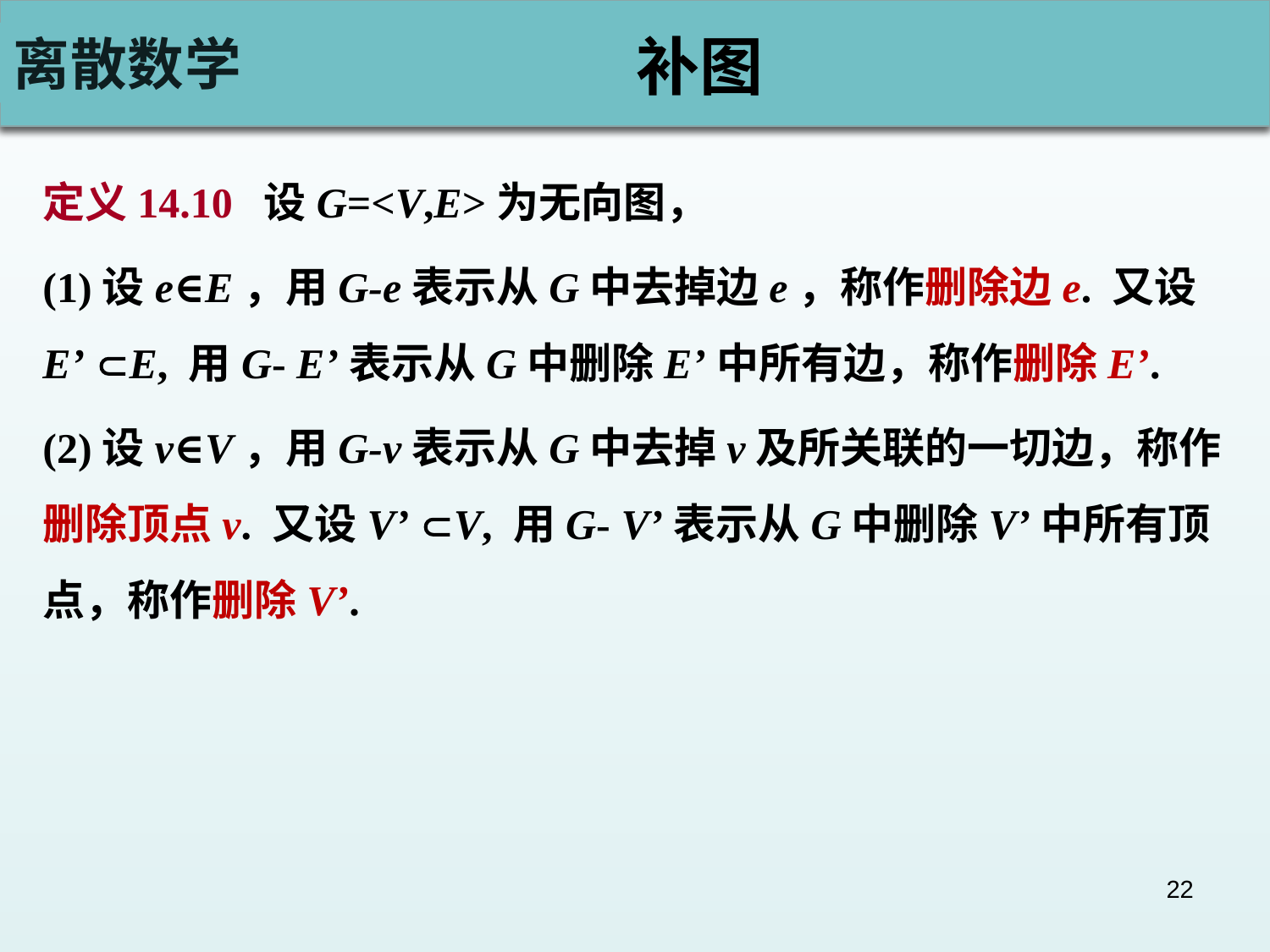

# 补图
定义14.10  设G=<V,E>为无向图，
(1)设e∈E，用G-e表示从G中去掉边e，称作删除边e. 又设E’ ⊂E, 用G- E’表示从G中删除E’中所有边，称作删除E’.
(2)设v∈V，用G-v表示从G中去掉v及所关联的一切边，称作删除顶点v. 又设V’ ⊂V, 用G- V’表示从G中删除V’中所有顶点，称作删除V’.
22